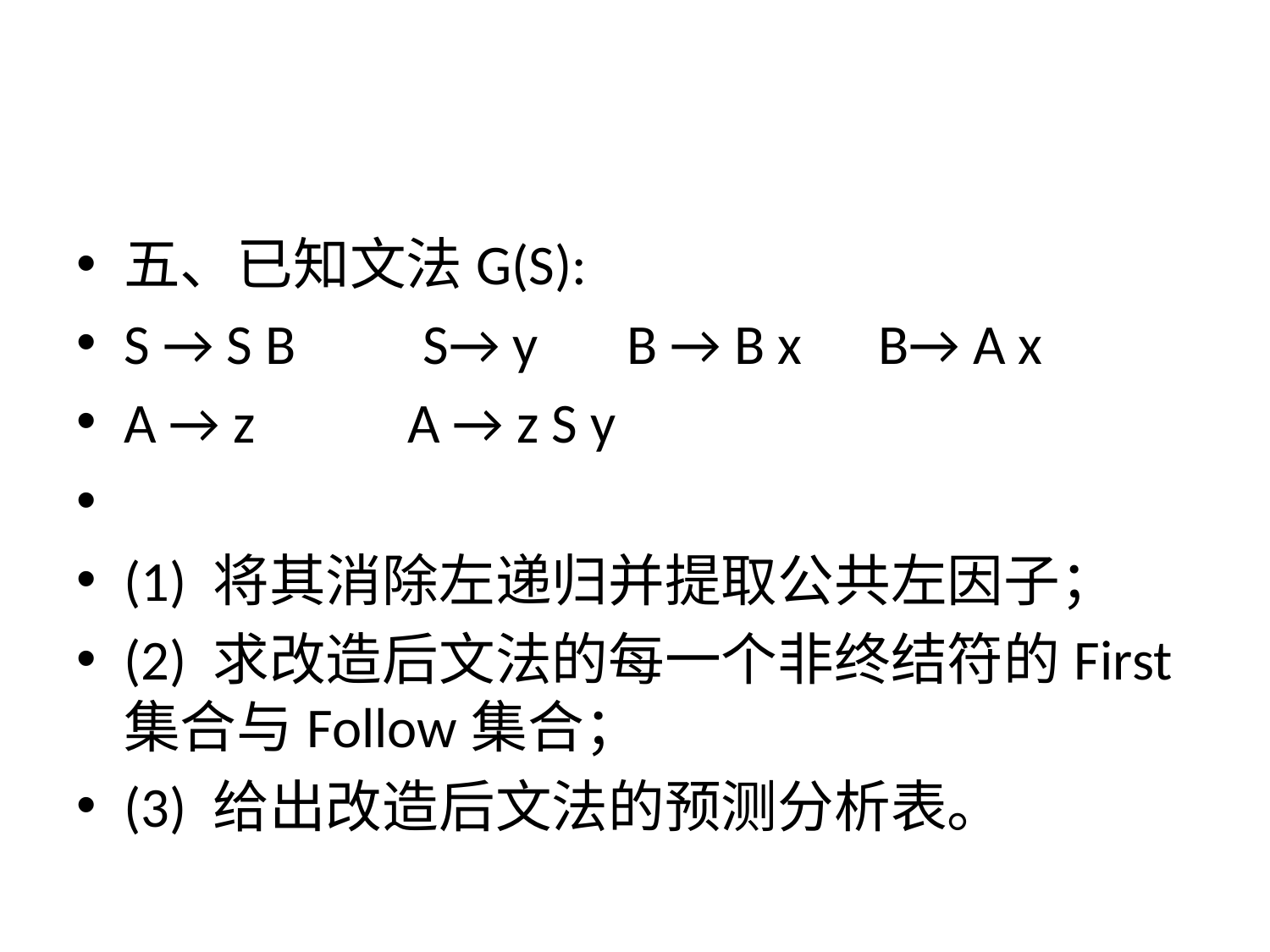

#
五、已知文法G(S):
S → S B          S→ y       B → B x      B→ A x
A → z            A → z S y

(1) 将其消除左递归并提取公共左因子；
(2) 求改造后文法的每一个非终结符的First集合与Follow集合；
(3) 给出改造后文法的预测分析表。